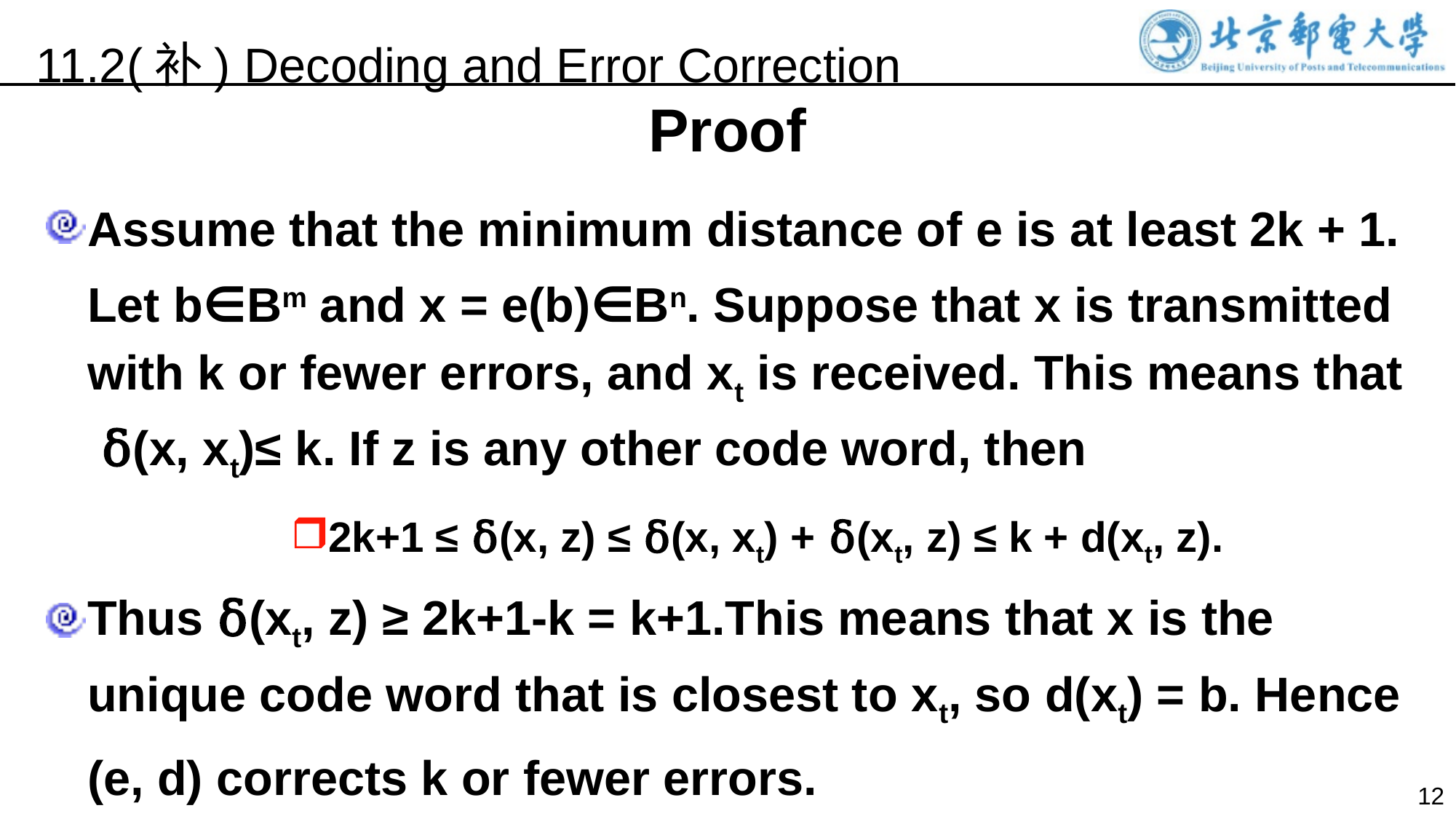

11.2(补) Decoding and Error Correction
Proof
Assume that the minimum distance of e is at least 2k + 1. Let b∈Bm and x = e(b)∈Bn. Suppose that x is transmitted with k or fewer errors, and xt is received. This means that  δ(x, xt)≤ k. If z is any other code word, then
2k+1 ≤ δ(x, z) ≤ δ(x, xt) + δ(xt, z) ≤ k + d(xt, z).
Thus δ(xt, z) ≥ 2k+1-k = k+1.This means that x is the unique code word that is closest to xt, so d(xt) = b. Hence (e, d) corrects k or fewer errors.